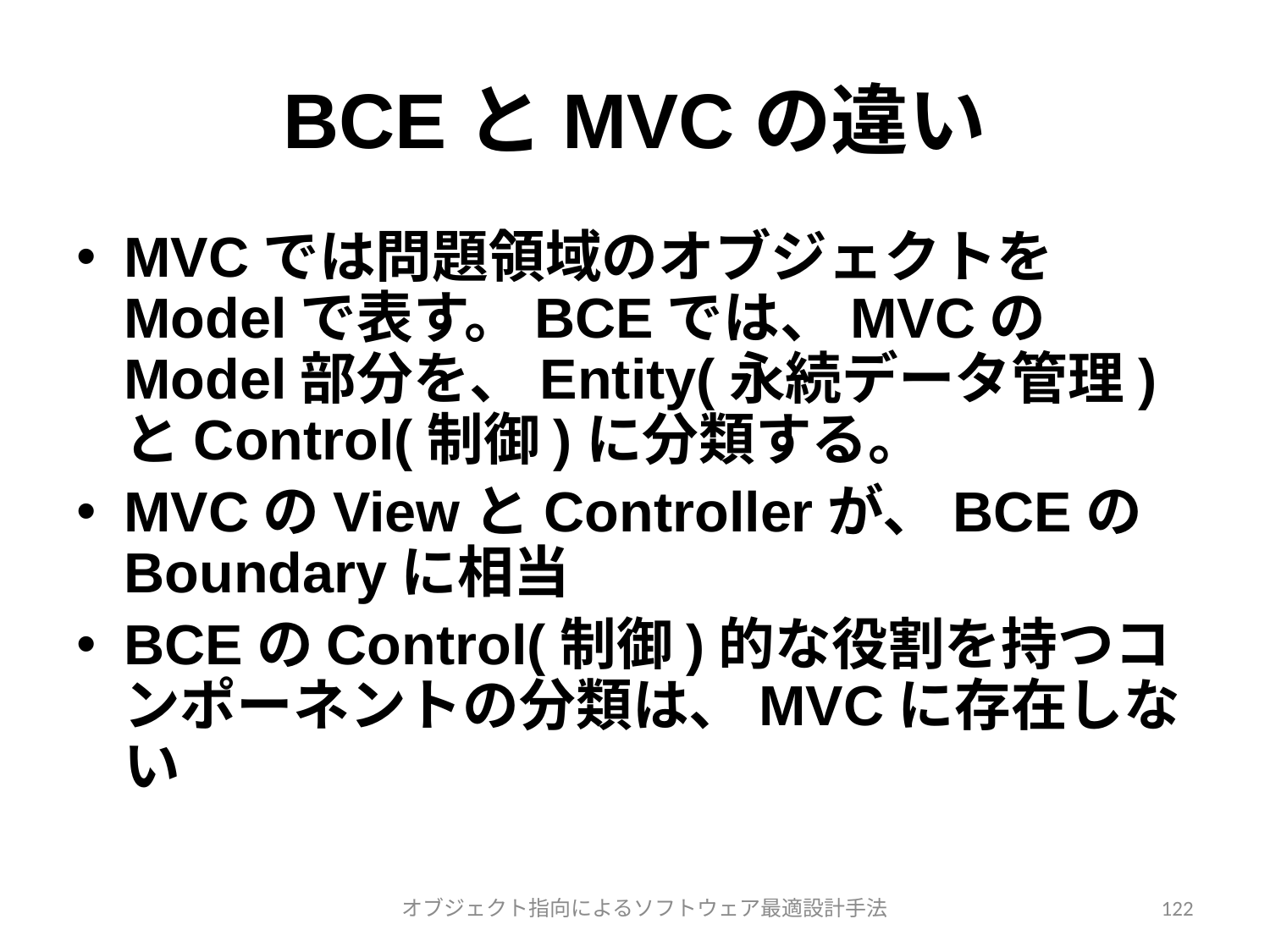

# BCEとMVCの違い
MVCでは問題領域のオブジェクトをModelで表す。BCEでは、MVCのModel部分を、Entity(永続データ管理)とControl(制御)に分類する。
MVCのViewとControllerが、BCEのBoundaryに相当
BCEのControl(制御)的な役割を持つコンポーネントの分類は、MVCに存在しない
オブジェクト指向によるソフトウェア最適設計手法
122